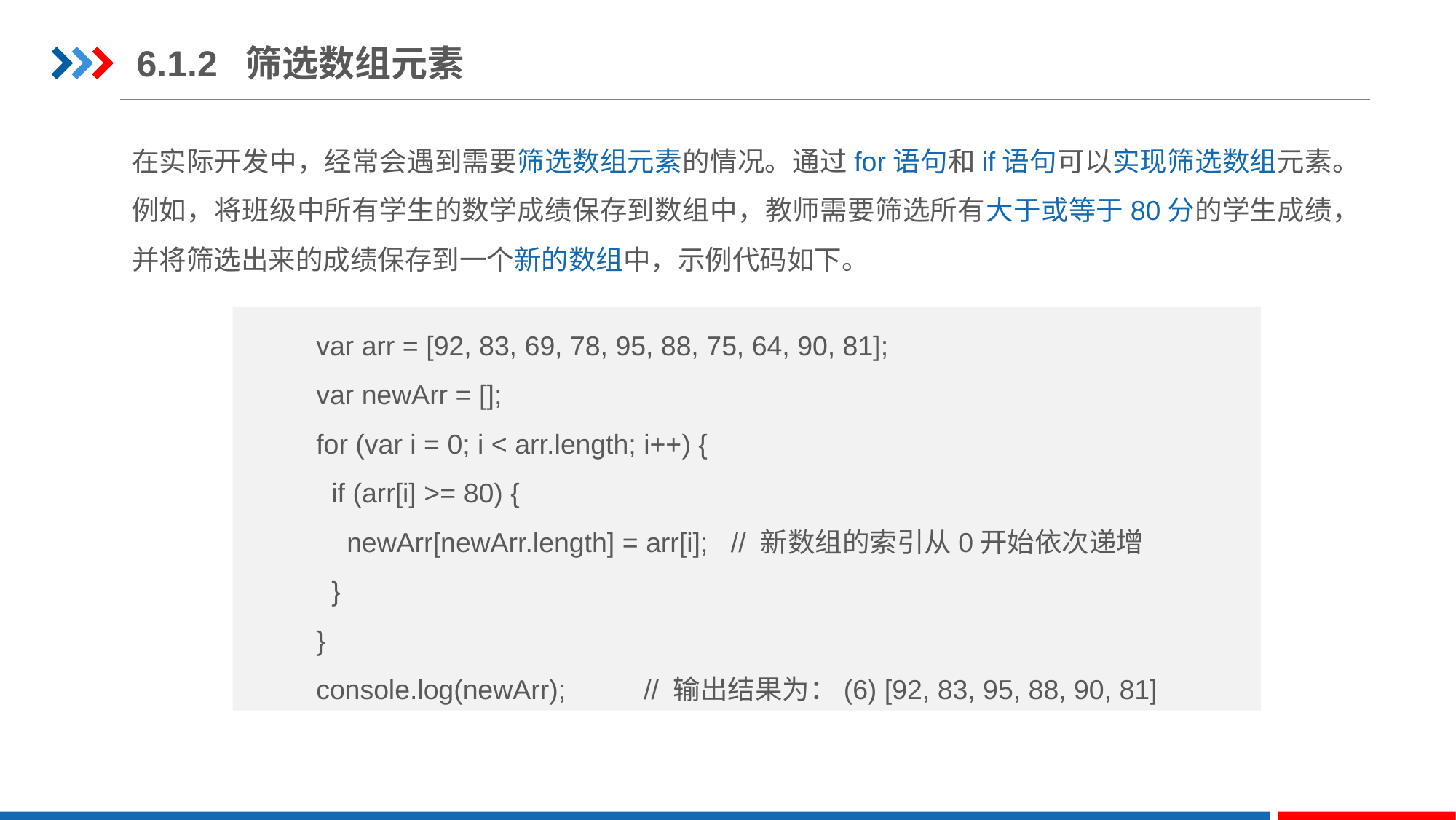

6.1.2	筛选数组元素
在实际开发中，经常会遇到需要筛选数组元素的情况。通过for语句和if语句可以实现筛选数组元素。例如，将班级中所有学生的数学成绩保存到数组中，教师需要筛选所有大于或等于80分的学生成绩，并将筛选出来的成绩保存到一个新的数组中，示例代码如下。
var arr = [92, 83, 69, 78, 95, 88, 75, 64, 90, 81];
var newArr = [];
for (var i = 0; i < arr.length; i++) {
  if (arr[i] >= 80) {
    newArr[newArr.length] = arr[i];   // 新数组的索引从0开始依次递增
  }
}
console.log(newArr);     	// 输出结果为：(6) [92, 83, 95, 88, 90, 81]